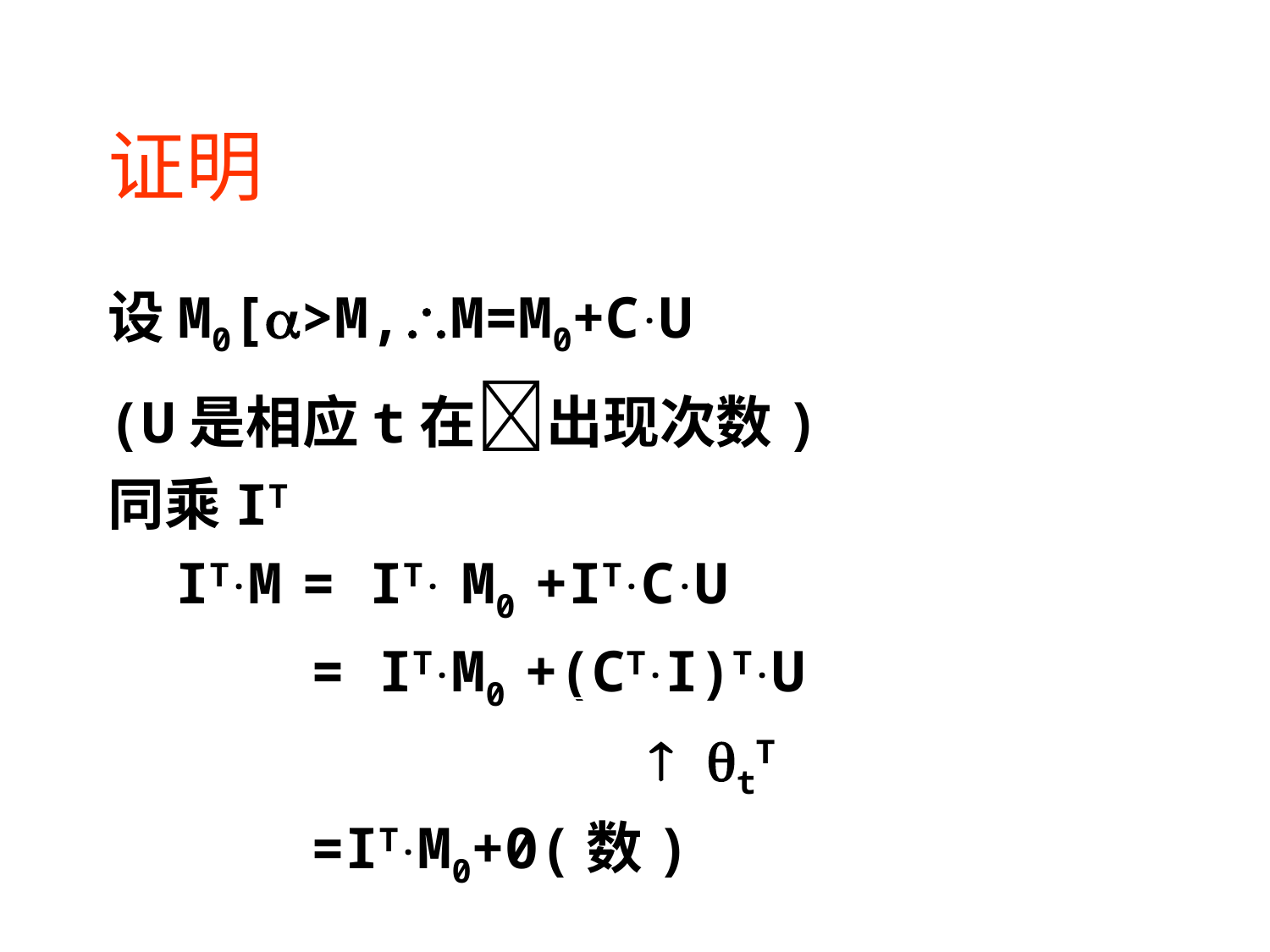

# 证明
设M0[α>M,∴M=M0+C.U
(U是相应t在α出现次数)
同乘IT
  IT.M = IT. M0 +IT.C.U
      = IT.M0 +(CT.I)T.U
                ↑ θtT
      =IT.M0+0(数)